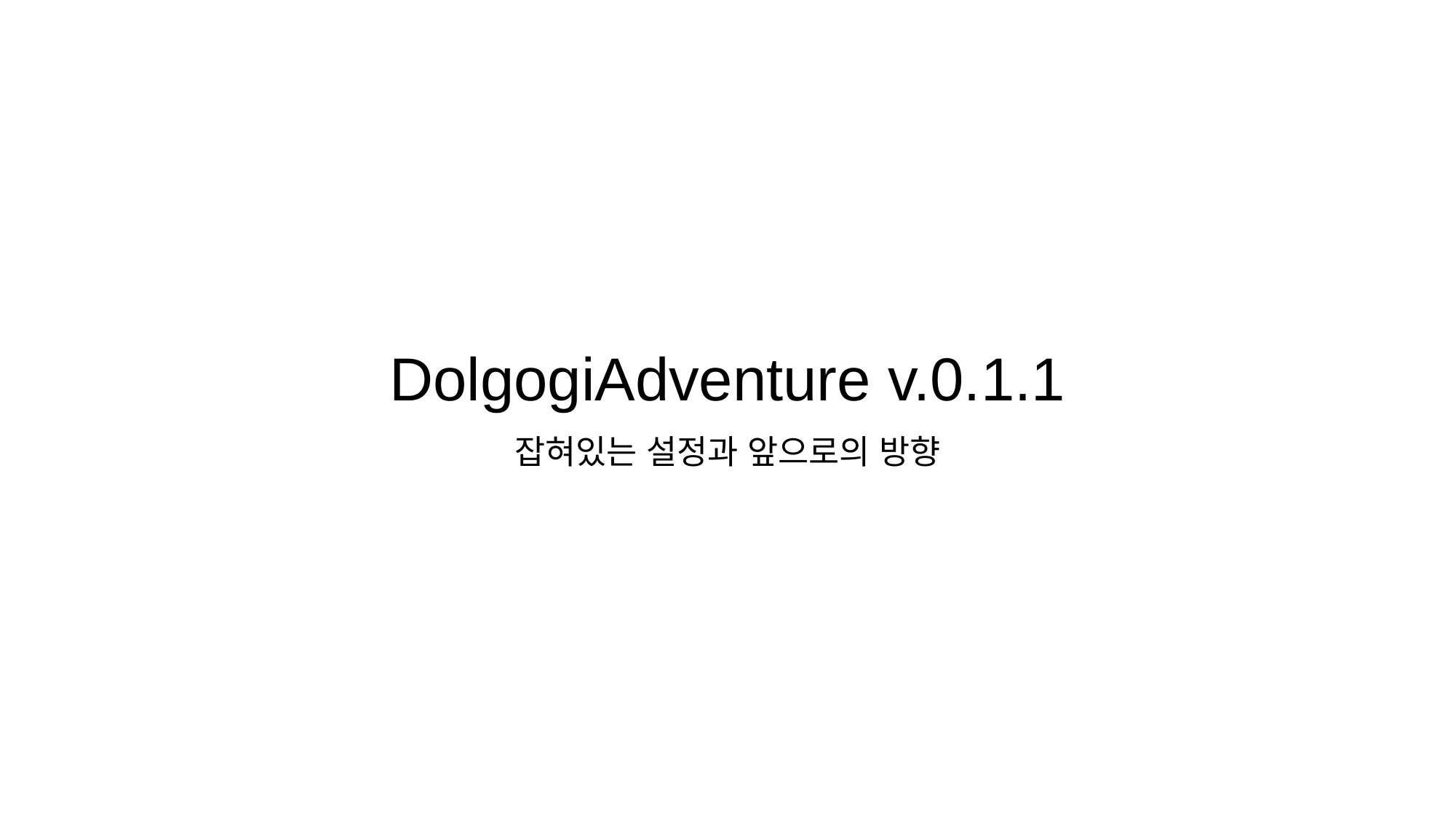

# DolgogiAdventure v.0.1.1
잡혀있는 설정과 앞으로의 방향